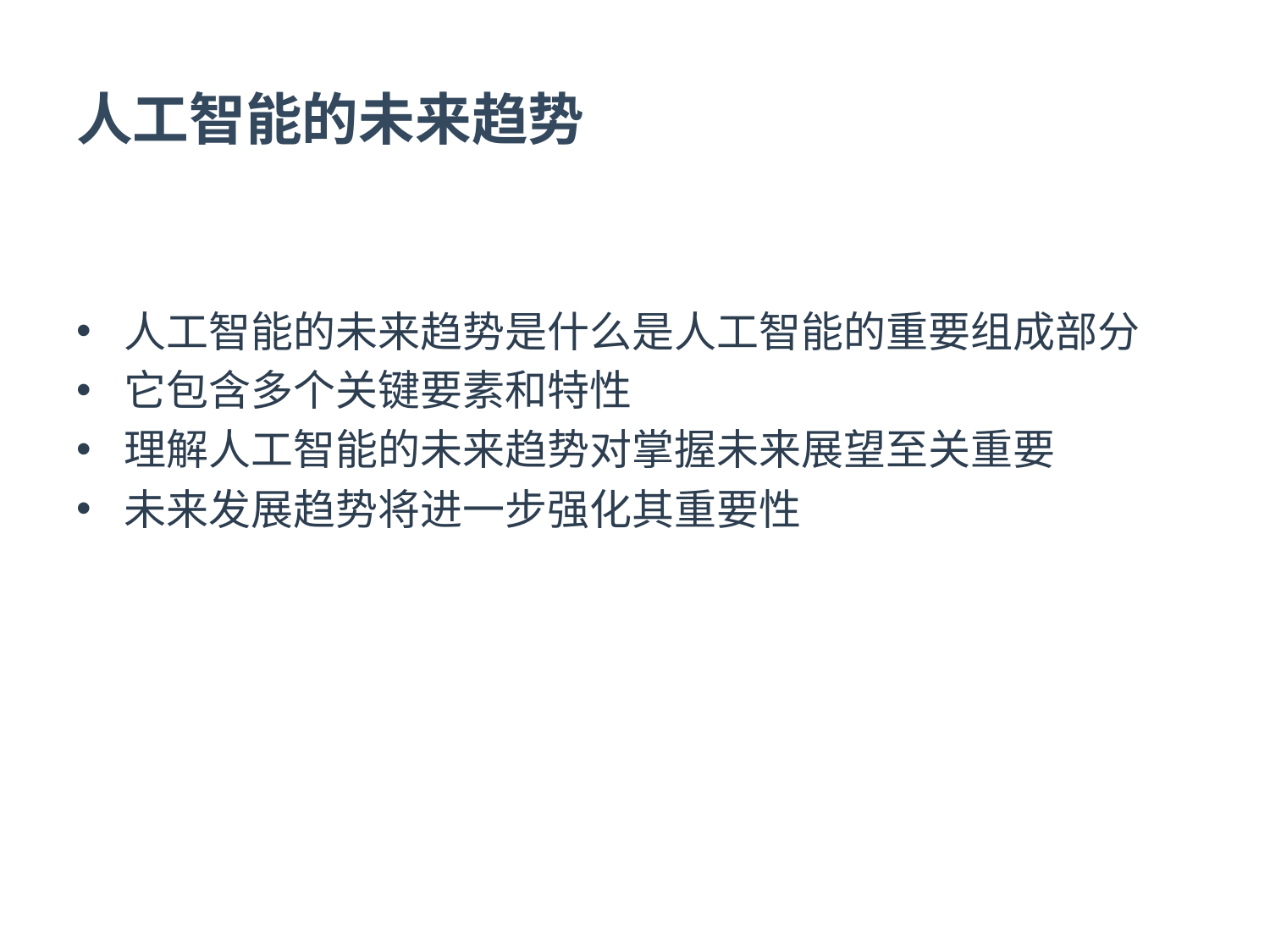

# 人工智能的未来趋势

人工智能的未来趋势是什么是人工智能的重要组成部分
它包含多个关键要素和特性
理解人工智能的未来趋势对掌握未来展望至关重要
未来发展趋势将进一步强化其重要性